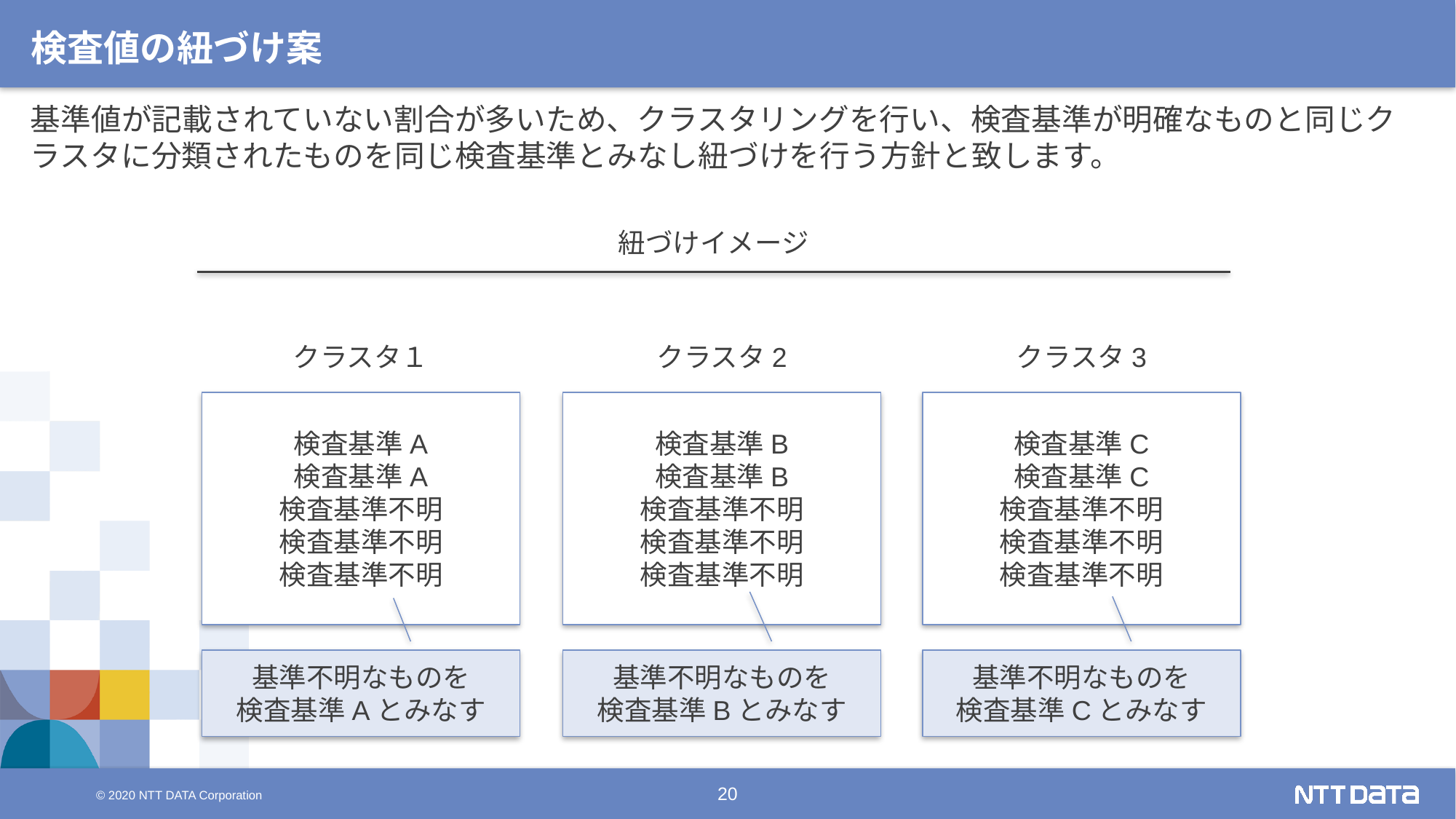

# 検査値の紐づけ案
基準値が記載されていない割合が多いため、クラスタリングを行い、検査基準が明確なものと同じクラスタに分類されたものを同じ検査基準とみなし紐づけを行う方針と致します。
紐づけイメージ
クラスタ１
クラスタ2
クラスタ3
検査基準A
検査基準A
検査基準不明
検査基準不明
検査基準不明
検査基準B
検査基準B
検査基準不明
検査基準不明
検査基準不明
検査基準C
検査基準C
検査基準不明
検査基準不明
検査基準不明
基準不明なものを
検査基準Aとみなす
基準不明なものを
検査基準Bとみなす
基準不明なものを
検査基準Cとみなす